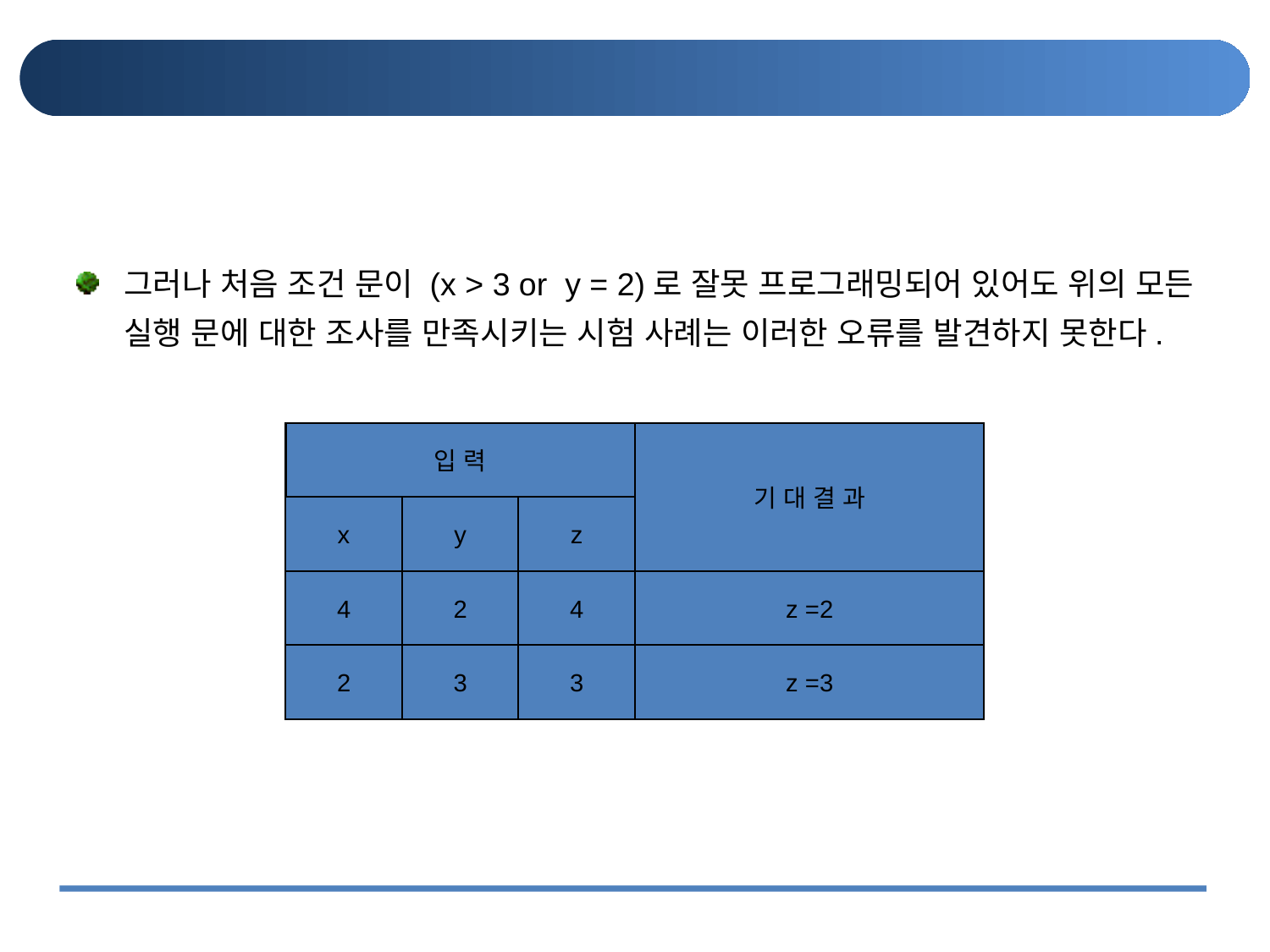

#

그러나 처음 조건 문이 (x > 3 or  y = 2)로 잘못 프로그래밍되어 있어도 위의 모든 실행 문에 대한 조사를 만족시키는 시험 사례는 이러한 오류를 발견하지 못한다.

입 력
기 대 결 과
x
y
z
4
2
4
z =2
2
3
3
z =3